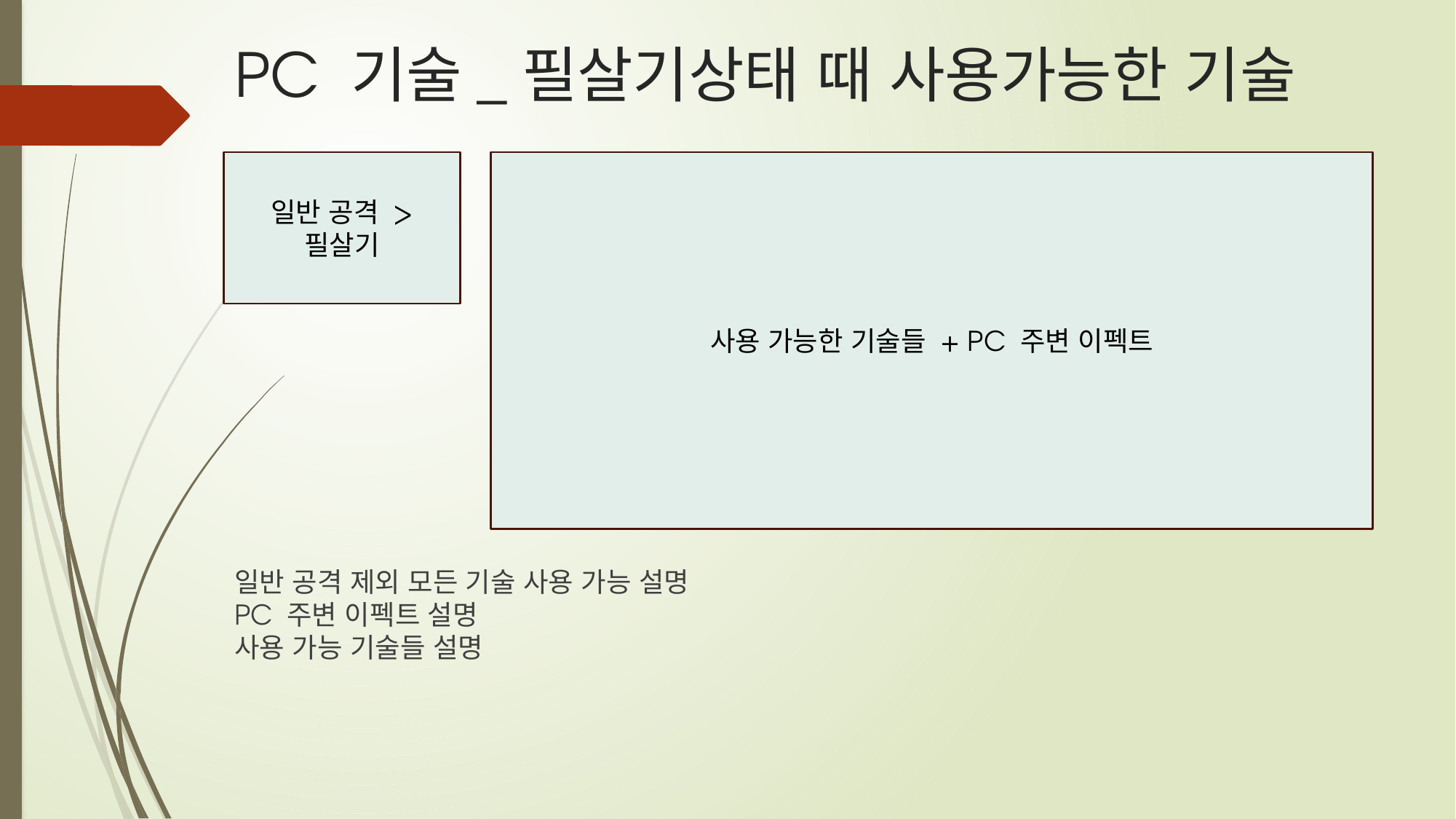

# PC 기술_필살기상태 때 사용가능한 기술
사용 가능한 기술들 + PC 주변 이펙트
일반 공격 > 필살기
일반 공격 제외 모든 기술 사용 가능 설명
PC 주변 이펙트 설명
사용 가능 기술들 설명